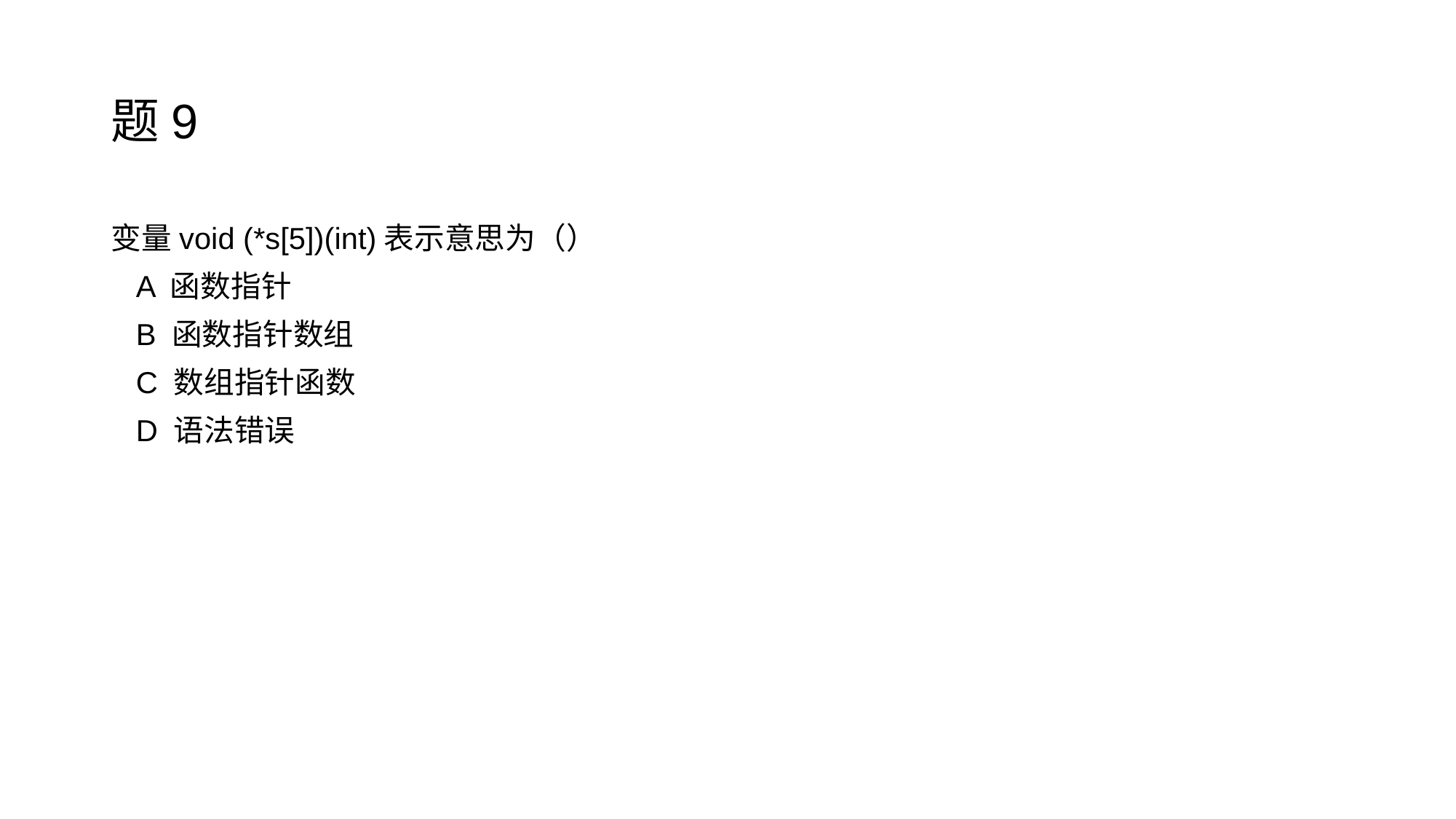

# 题9
变量void (*s[5])(int)表示意思为（）
   A 函数指针
   B 函数指针数组
   C 数组指针函数
   D 语法错误